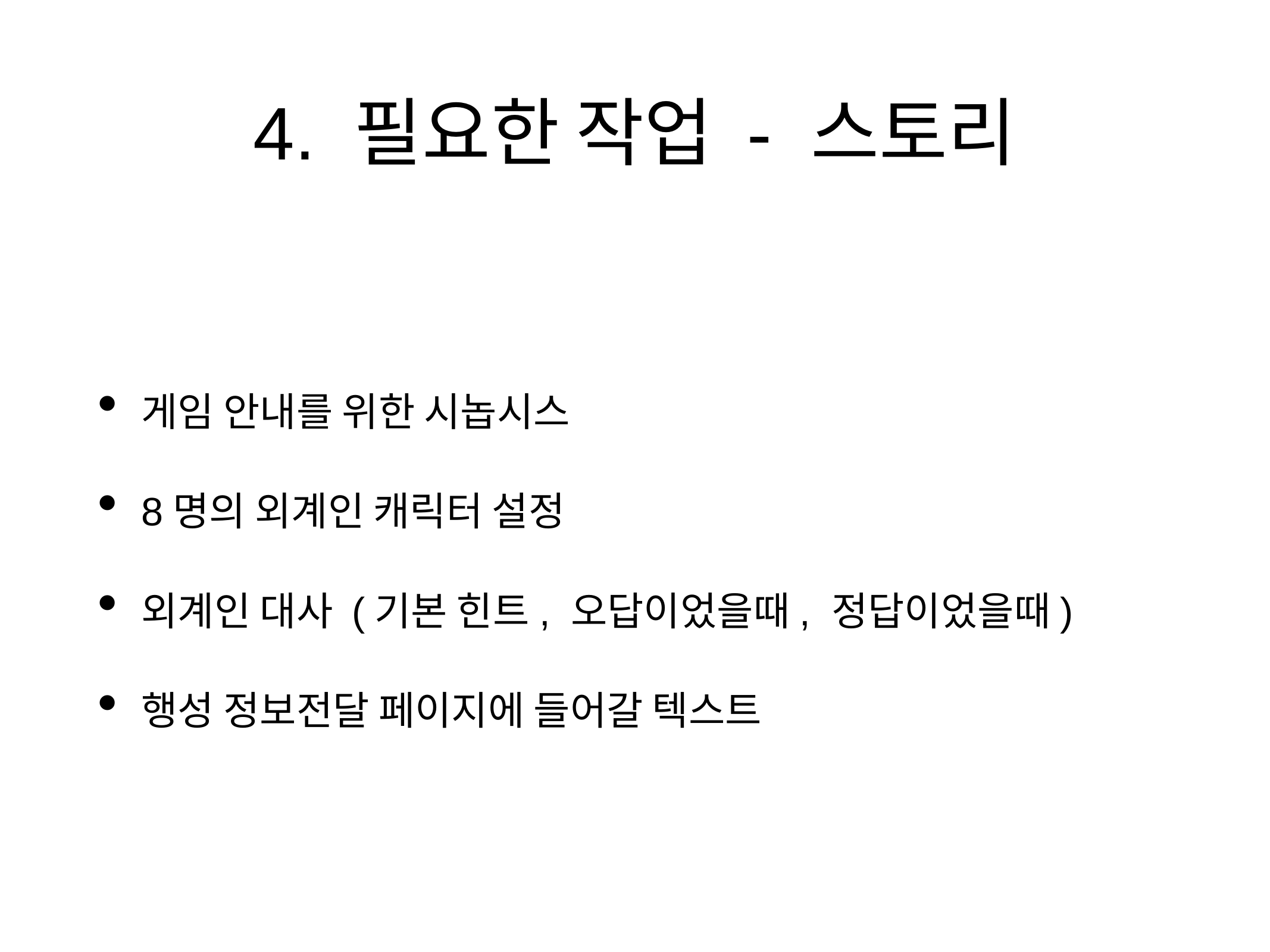

# 4. 필요한 작업 - 스토리
게임 안내를 위한 시놉시스
8명의 외계인 캐릭터 설정
외계인 대사 (기본 힌트, 오답이었을때, 정답이었을때)
행성 정보전달 페이지에 들어갈 텍스트